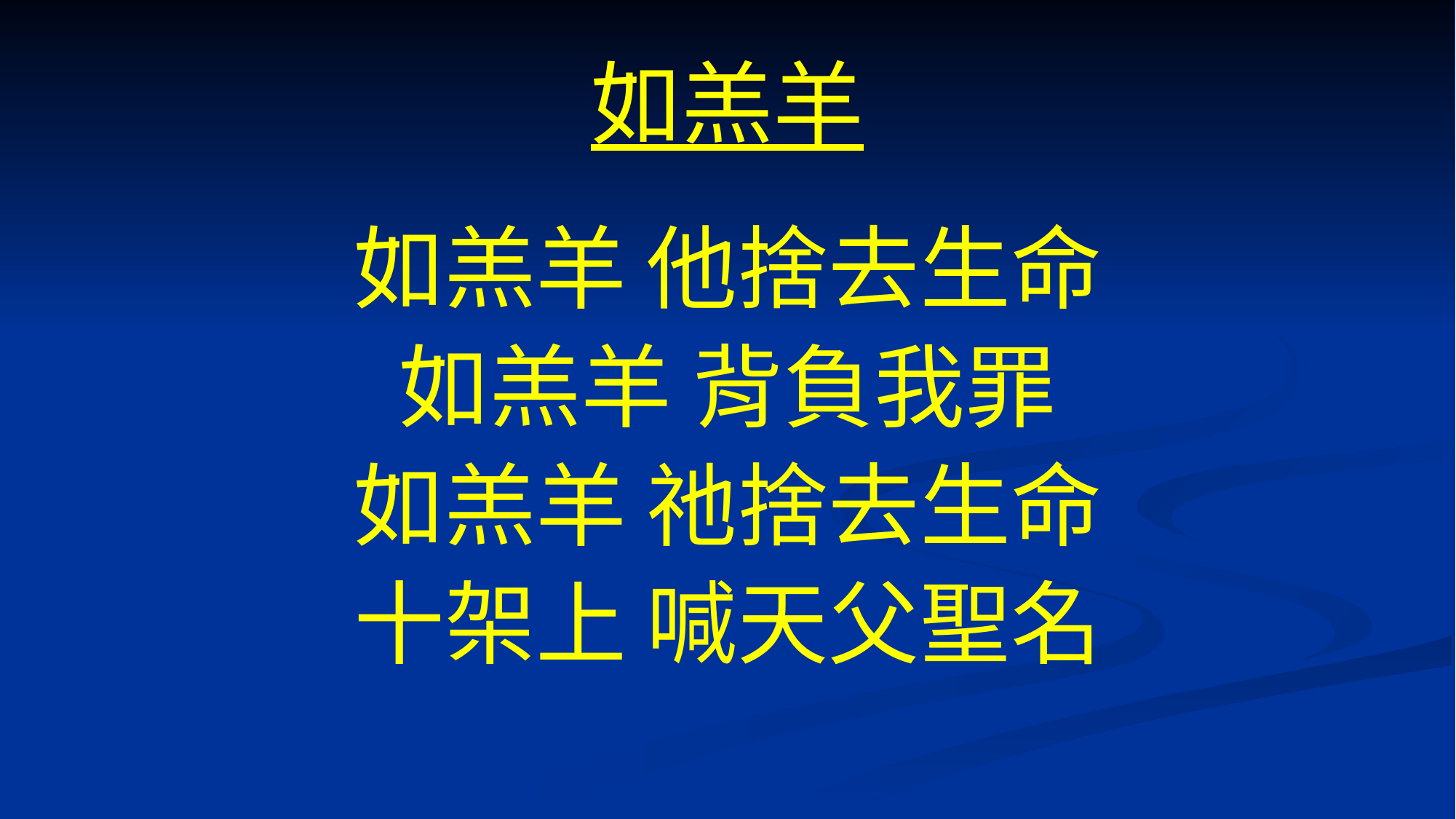

# 如羔羊
如羔羊 他捨去生命
如羔羊 背負我罪
如羔羊 祂捨去生命
十架上 喊天父聖名